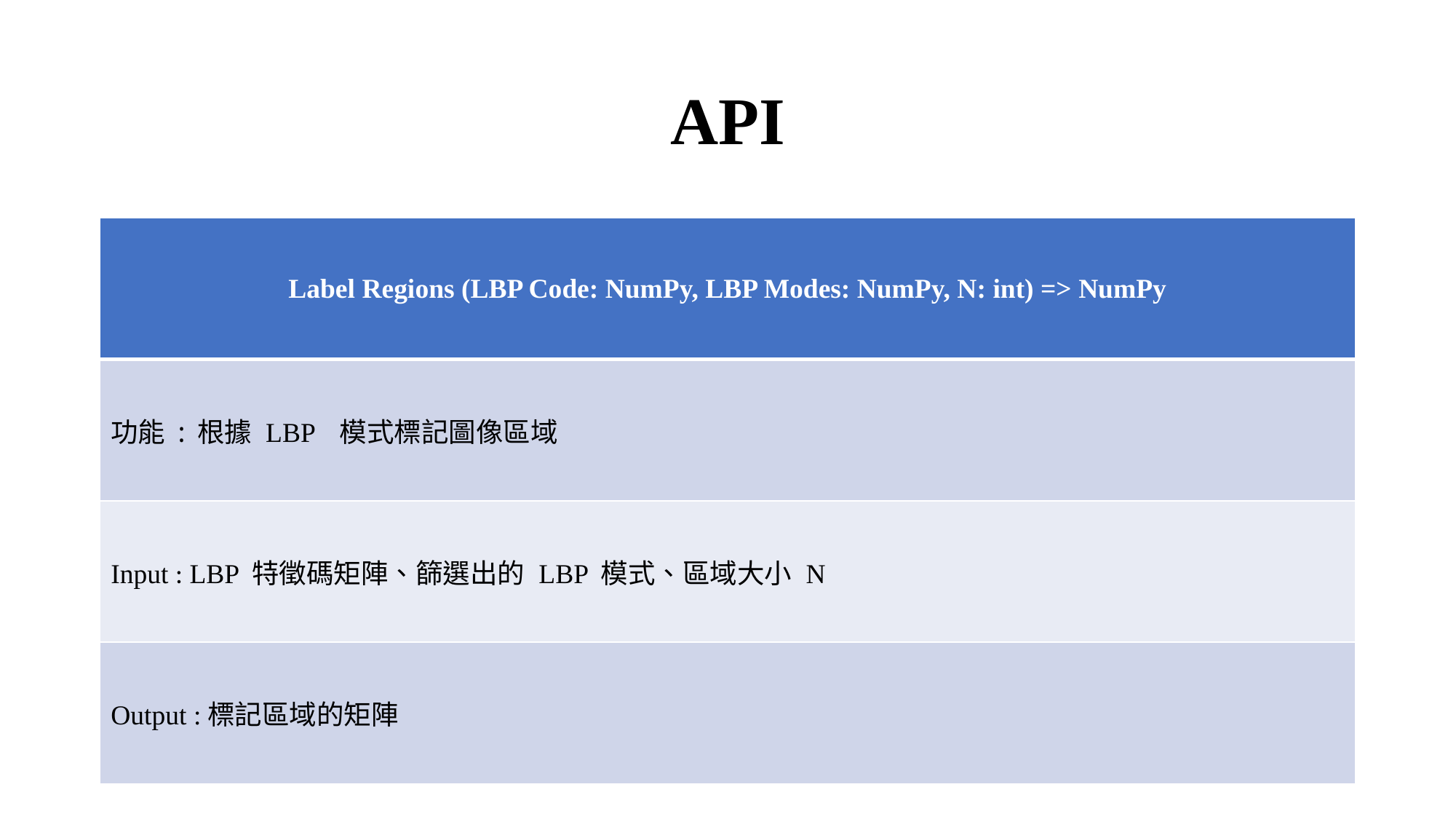

# API
| Label Regions (LBP Code: NumPy, LBP Modes: NumPy, N: int) => NumPy |
| --- |
| 功能:根據 LBP 模式標記圖像區域 |
| Input : LBP 特徵碼矩陣、篩選出的 LBP 模式、區域大小 N |
| Output :標記區域的矩陣 |